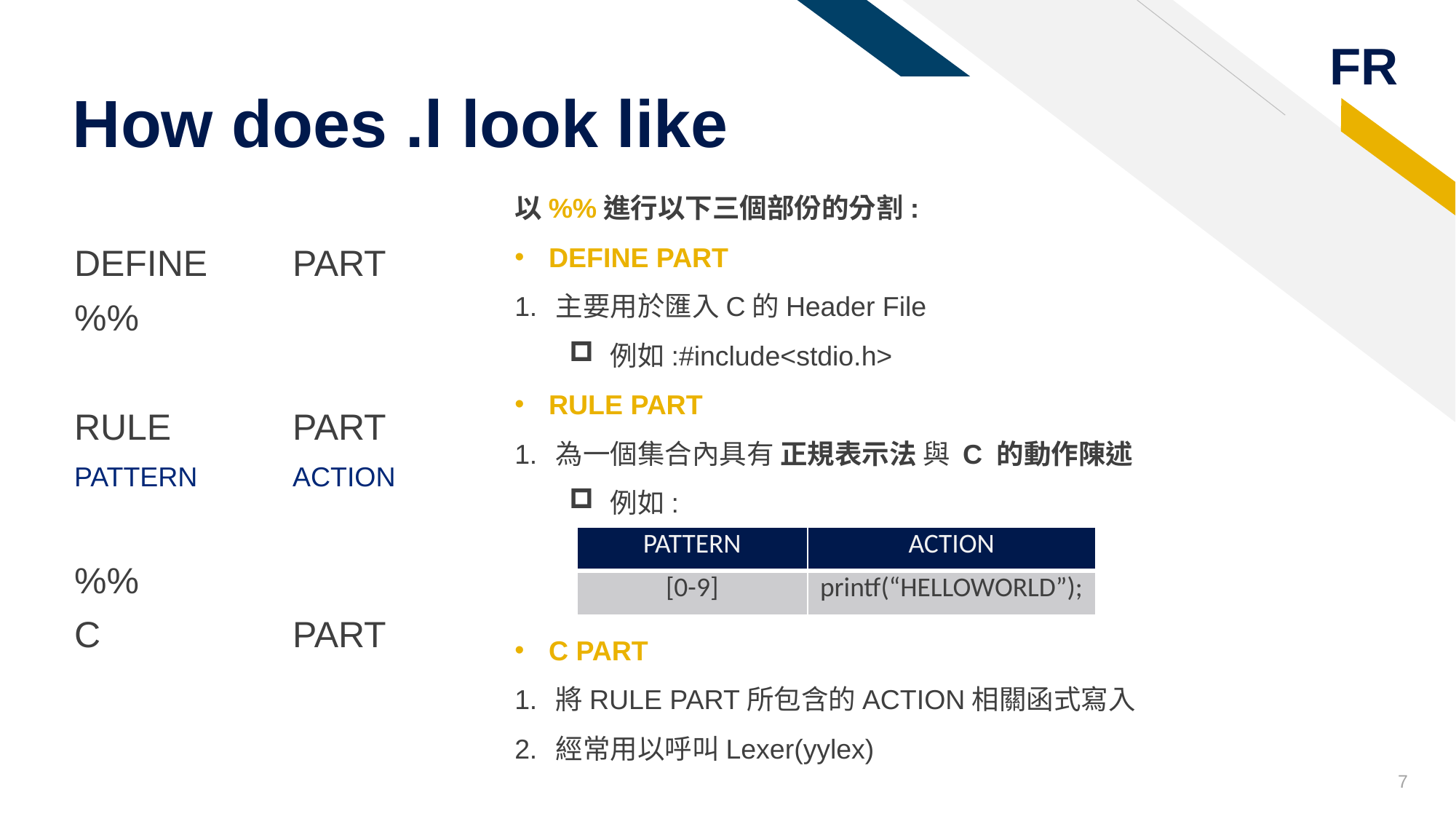

# How does .l look like
以%%進行以下三個部份的分割:
DEFINE PART
主要用於匯入C的Header File
例如:#include<stdio.h>
RULE PART
為一個集合內具有 正規表示法 與 C 的動作陳述
例如:

C PART
將RULE PART所包含的ACTION相關函式寫入
經常用以呼叫Lexer(yylex)

DEFINE 	PART
%%

RULE		PART
PATTERN	ACTION

%%
C 		PART
| PATTERN | ACTION |
| --- | --- |
| [0-9] | printf(“HELLOWORLD”); |
7